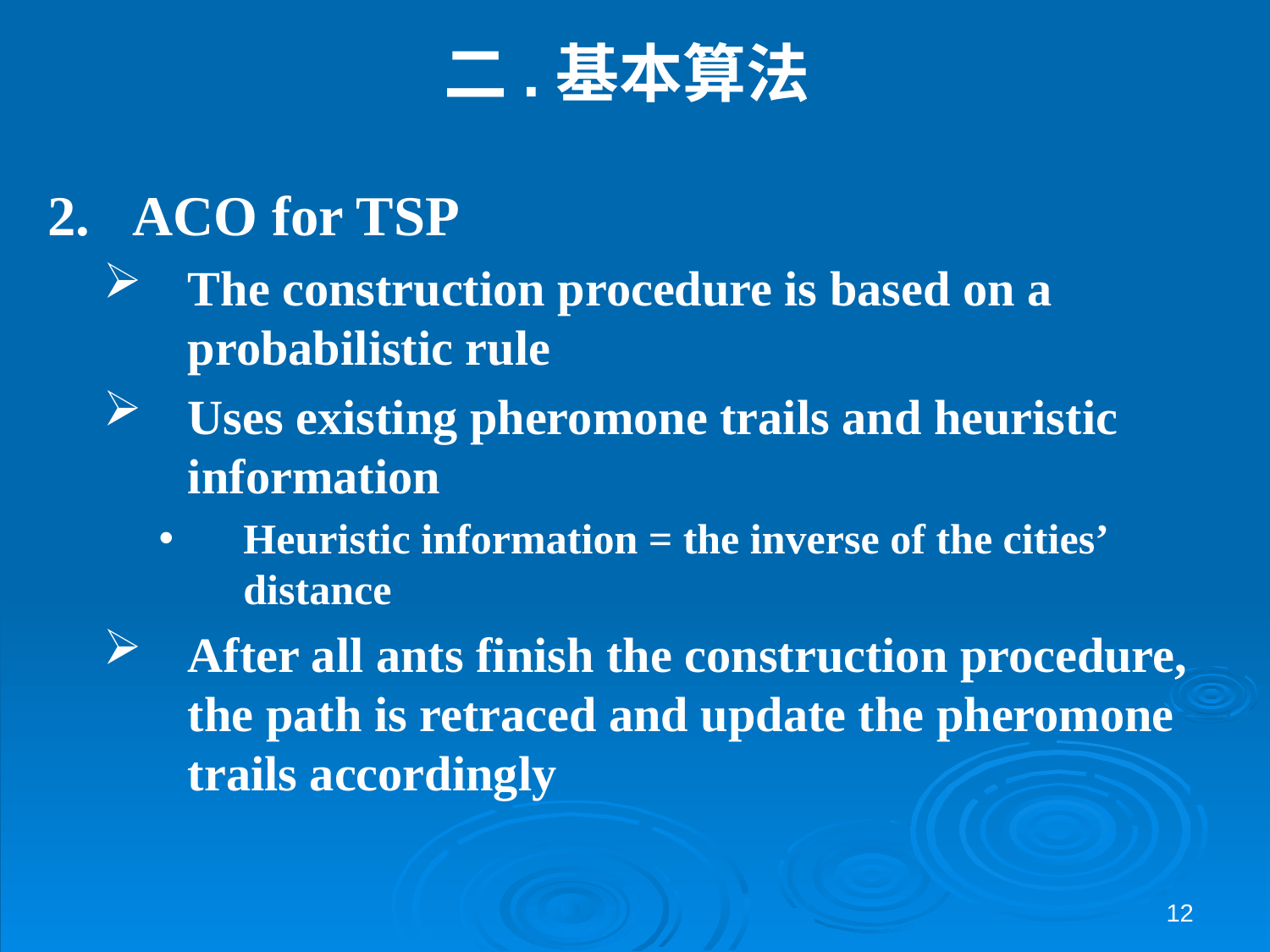

# 二.基本算法
ACO for TSP
The construction procedure is based on a probabilistic rule
Uses existing pheromone trails and heuristic information
Heuristic information = the inverse of the cities’ distance
After all ants finish the construction procedure, the path is retraced and update the pheromone trails accordingly
12